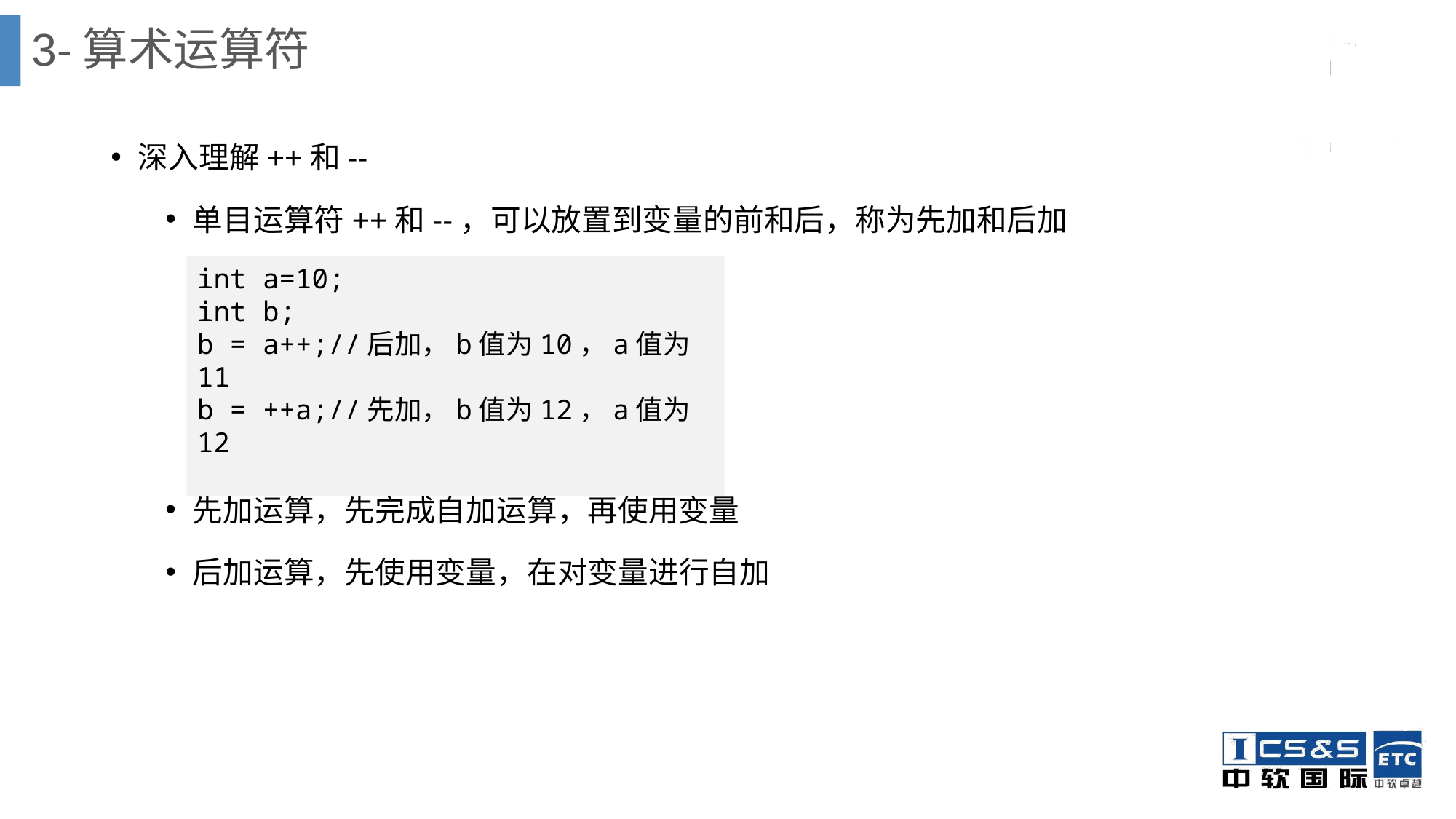

# 3-算术运算符
深入理解++和--
单目运算符++和--，可以放置到变量的前和后，称为先加和后加

先加运算，先完成自加运算，再使用变量
后加运算，先使用变量，在对变量进行自加

int a=10;
int b;
b = a++;//后加，b值为10，a值为11
b = ++a;//先加，b值为12，a值为12